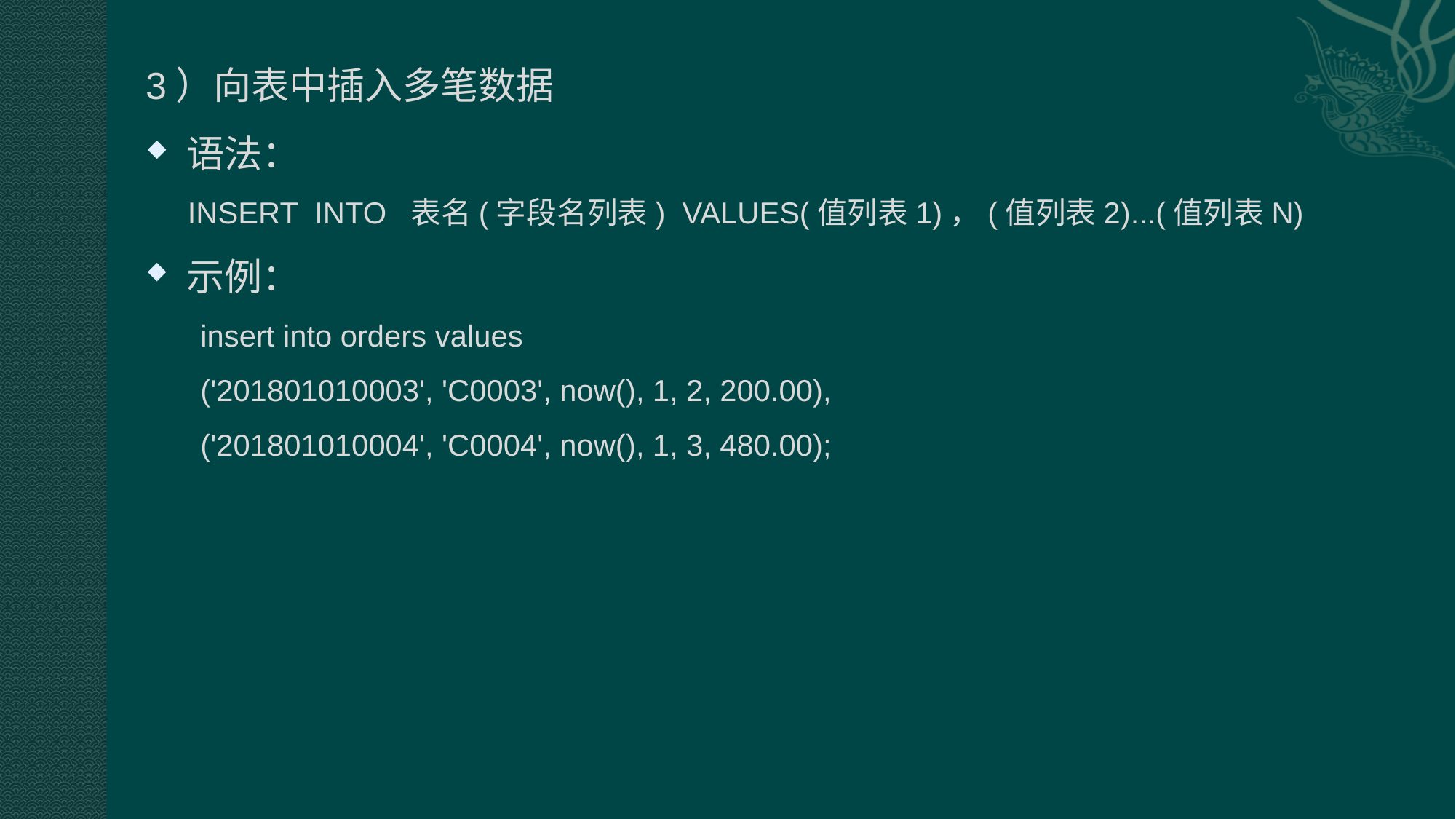

3）向表中插入多笔数据
语法：
     INSERT  INTO  表名(字段名列表)  VALUES(值列表1)，(值列表2)...(值列表N)
示例：
insert into orders values
('201801010003', 'C0003', now(), 1, 2, 200.00),
('201801010004', 'C0004', now(), 1, 3, 480.00);